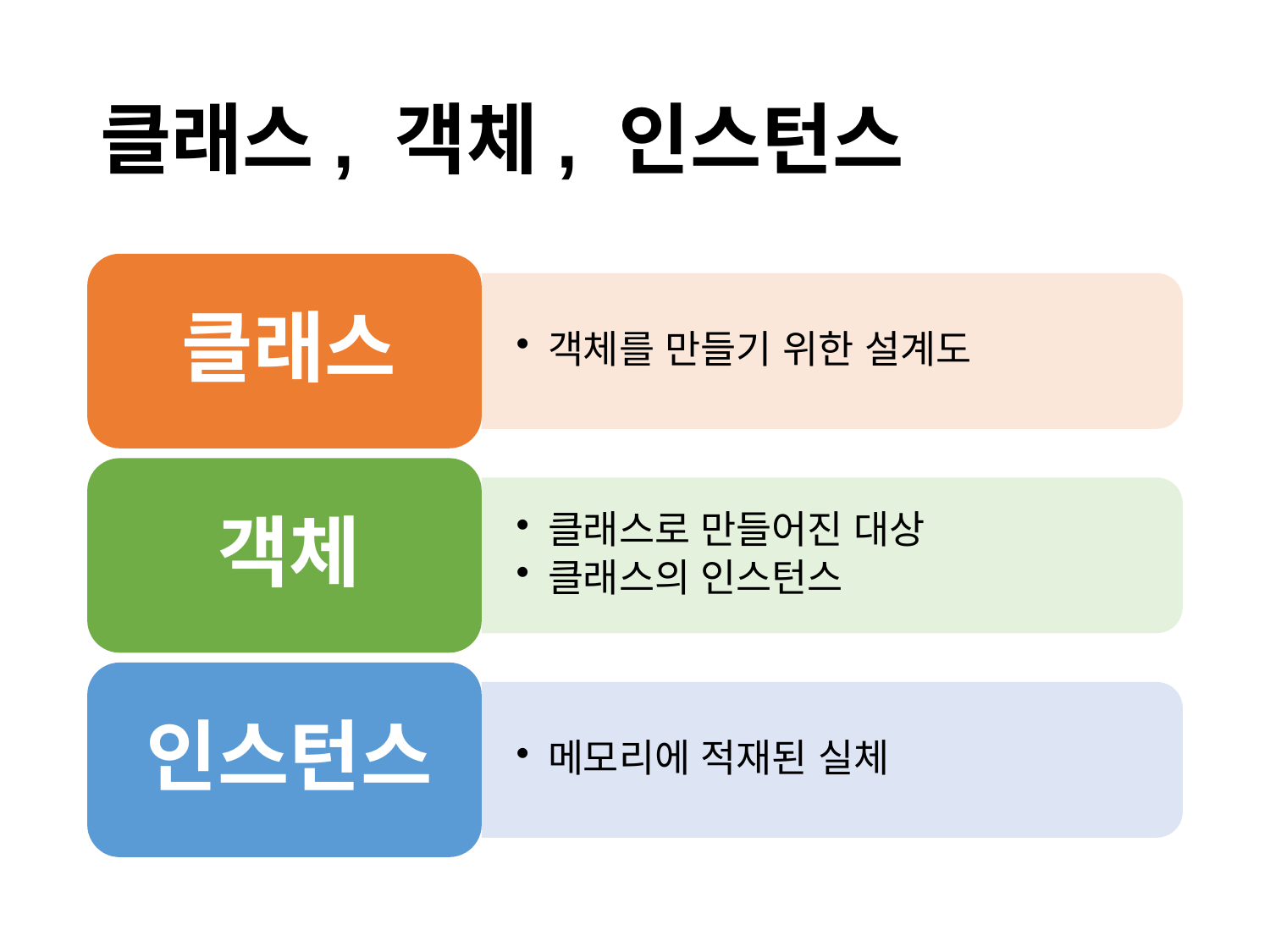

# 클래스, 객체, 인스턴스
객체를 만들기 위한 설계도
클래스
클래스로 만들어진 대상
클래스의 인스턴스
객체
메모리에 적재된 실체
인스턴스